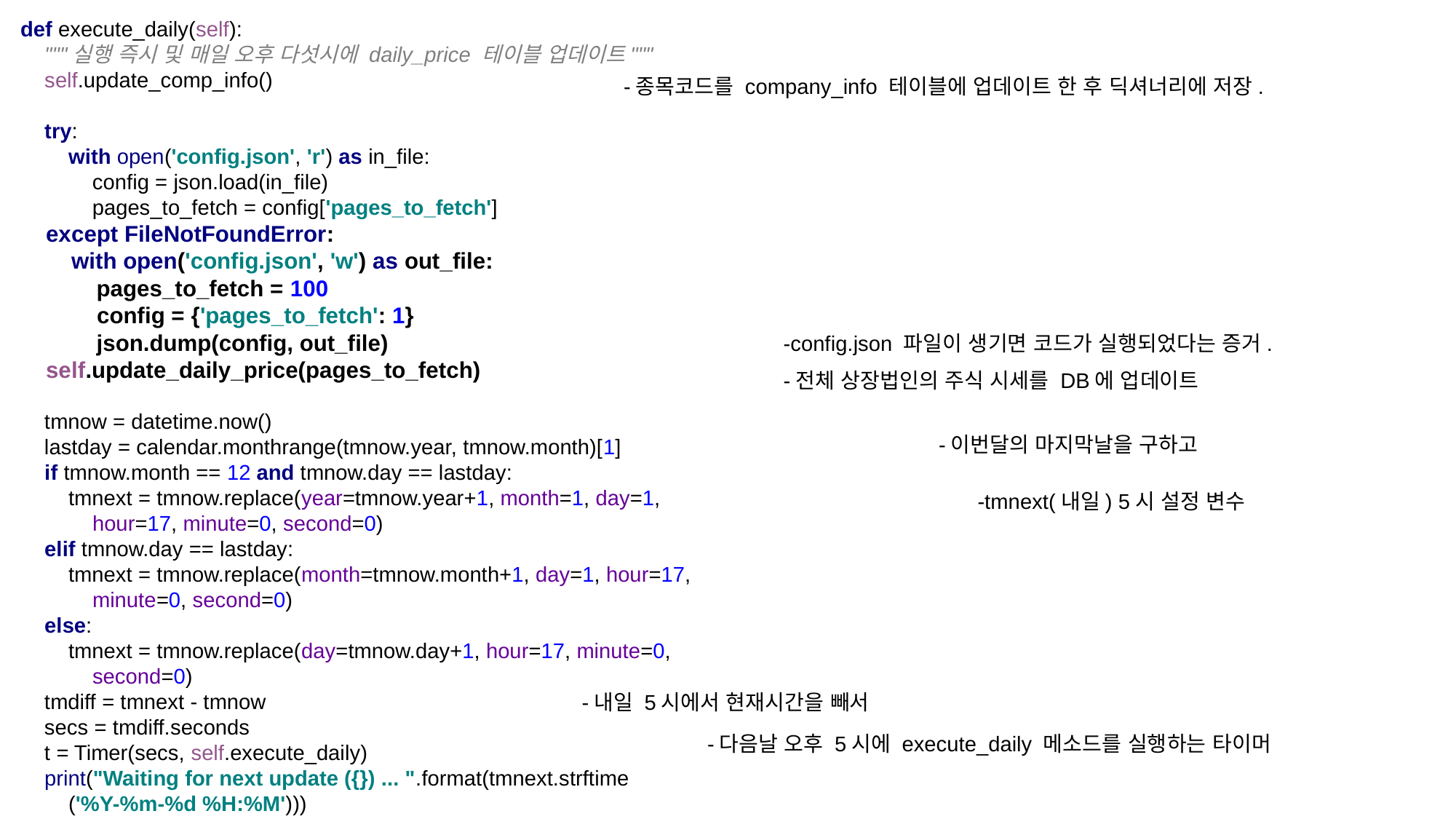

def execute_daily(self):
    """실행 즉시 및 매일 오후 다섯시에 daily_price 테이블 업데이트"""
    self.update_comp_info()
    try:
        with open('config.json', 'r') as in_file:
            config = json.load(in_file)
            pages_to_fetch = config['pages_to_fetch']
    except FileNotFoundError:
        with open('config.json', 'w') as out_file:
            pages_to_fetch = 100
            config = {'pages_to_fetch': 1}
            json.dump(config, out_file)
    self.update_daily_price(pages_to_fetch)
    tmnow = datetime.now()
    lastday = calendar.monthrange(tmnow.year, tmnow.month)[1]
    if tmnow.month == 12 and tmnow.day == lastday:
        tmnext = tmnow.replace(year=tmnow.year+1, month=1, day=1,
            hour=17, minute=0, second=0)
    elif tmnow.day == lastday:
        tmnext = tmnow.replace(month=tmnow.month+1, day=1, hour=17,
            minute=0, second=0)
    else:
        tmnext = tmnow.replace(day=tmnow.day+1, hour=17, minute=0,
            second=0)
    tmdiff = tmnext - tmnow
    secs = tmdiff.seconds
    t = Timer(secs, self.execute_daily)
    print("Waiting for next update ({}) ... ".format(tmnext.strftime
        ('%Y-%m-%d %H:%M')))
    t.start()
-종목코드를 company_info 테이블에 업데이트 한 후 딕셔너리에 저장.
-config.json 파일이 생기면 코드가 실행되었다는 증거.
-전체 상장법인의 주식 시세를 DB에 업데이트
-이번달의 마지막날을 구하고
-tmnext(내일) 5시 설정 변수
-내일 5시에서 현재시간을 빼서
-다음날 오후 5시에 execute_daily 메소드를 실행하는 타이머